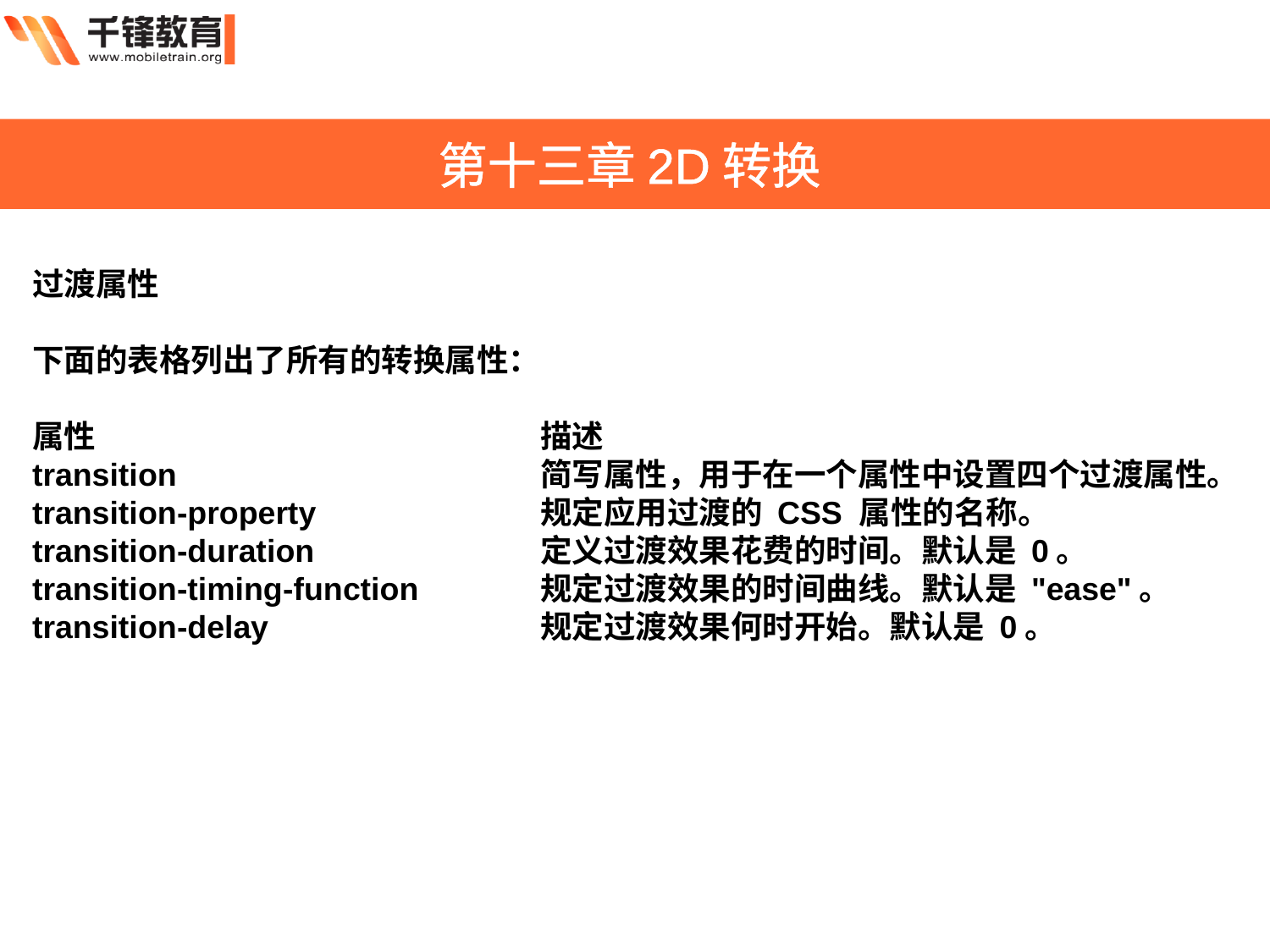

第十三章2D转换
过渡属性

下面的表格列出了所有的转换属性：

属性				描述
transition			简写属性，用于在一个属性中设置四个过渡属性。
transition-property		规定应用过渡的 CSS 属性的名称。
transition-duration		定义过渡效果花费的时间。默认是 0。
transition-timing-function	规定过渡效果的时间曲线。默认是 "ease"。
transition-delay			规定过渡效果何时开始。默认是 0。